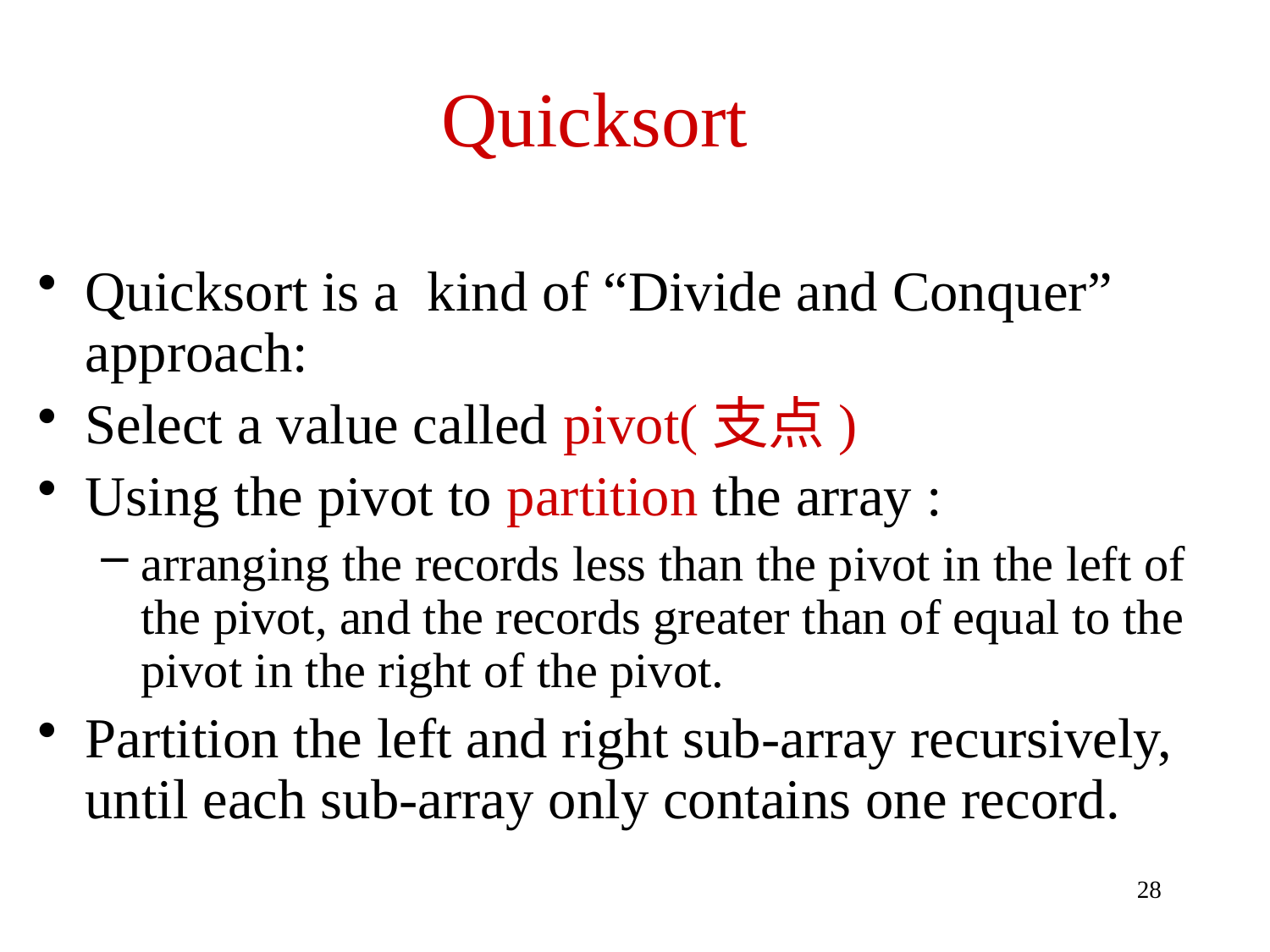

# Quicksort
Quicksort is a  kind of “Divide and Conquer” approach:
Select a value called pivot(支点)
Using the pivot to partition the array :
arranging the records less than the pivot in the left of the pivot, and the records greater than of equal to the pivot in the right of the pivot.
Partition the left and right sub-array recursively, until each sub-array only contains one record.
28